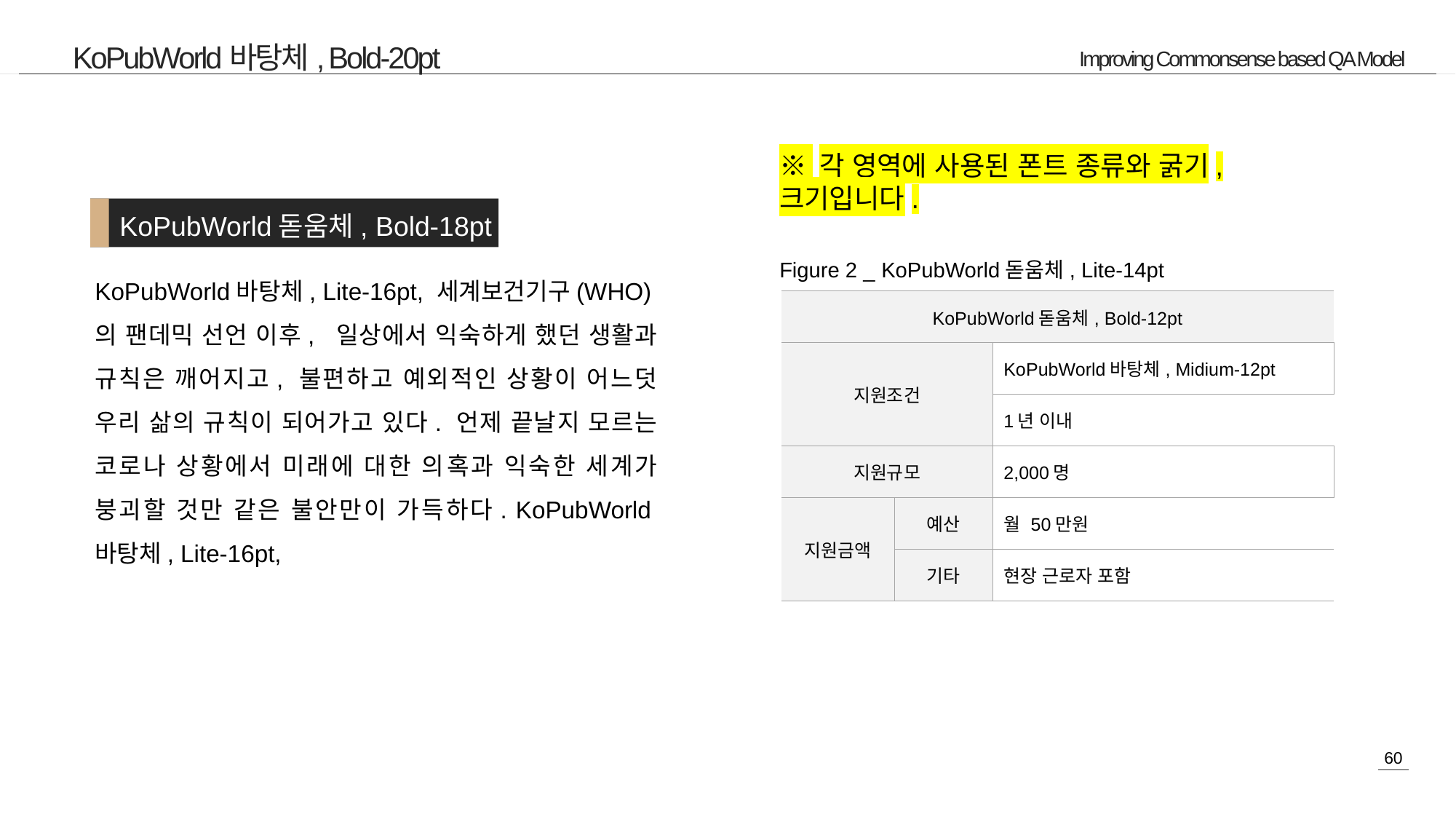

KoPubWorld바탕체, Bold-20pt
※ 각 영역에 사용된 폰트 종류와 굵기, 크기입니다.

KoPubWorld돋움체, Bold-18pt
Figure 2 _ KoPubWorld돋움체, Lite-14pt
KoPubWorld바탕체, Lite-16pt, 세계보건기구(WHO)의 팬데믹 선언 이후,  일상에서 익숙하게 했던 생활과 규칙은 깨어지고, 불편하고 예외적인 상황이 어느덧 우리 삶의 규칙이 되어가고 있다. 언제 끝날지 모르는 코로나 상황에서 미래에 대한 의혹과 익숙한 세계가 붕괴할 것만 같은 불안만이 가득하다. KoPubWorld바탕체, Lite-16pt,
| KoPubWorld돋움체, Bold-12pt |  |  |
| --- | --- | --- |
| 지원조건 |  | KoPubWorld바탕체, Midium-12pt |
|  |  | 1년 이내 |
| 지원규모 |  | 2,000명 |
| 지원금액 | 예산 | 월 50만원 |
|  | 기타 | 현장 근로자 포함 |